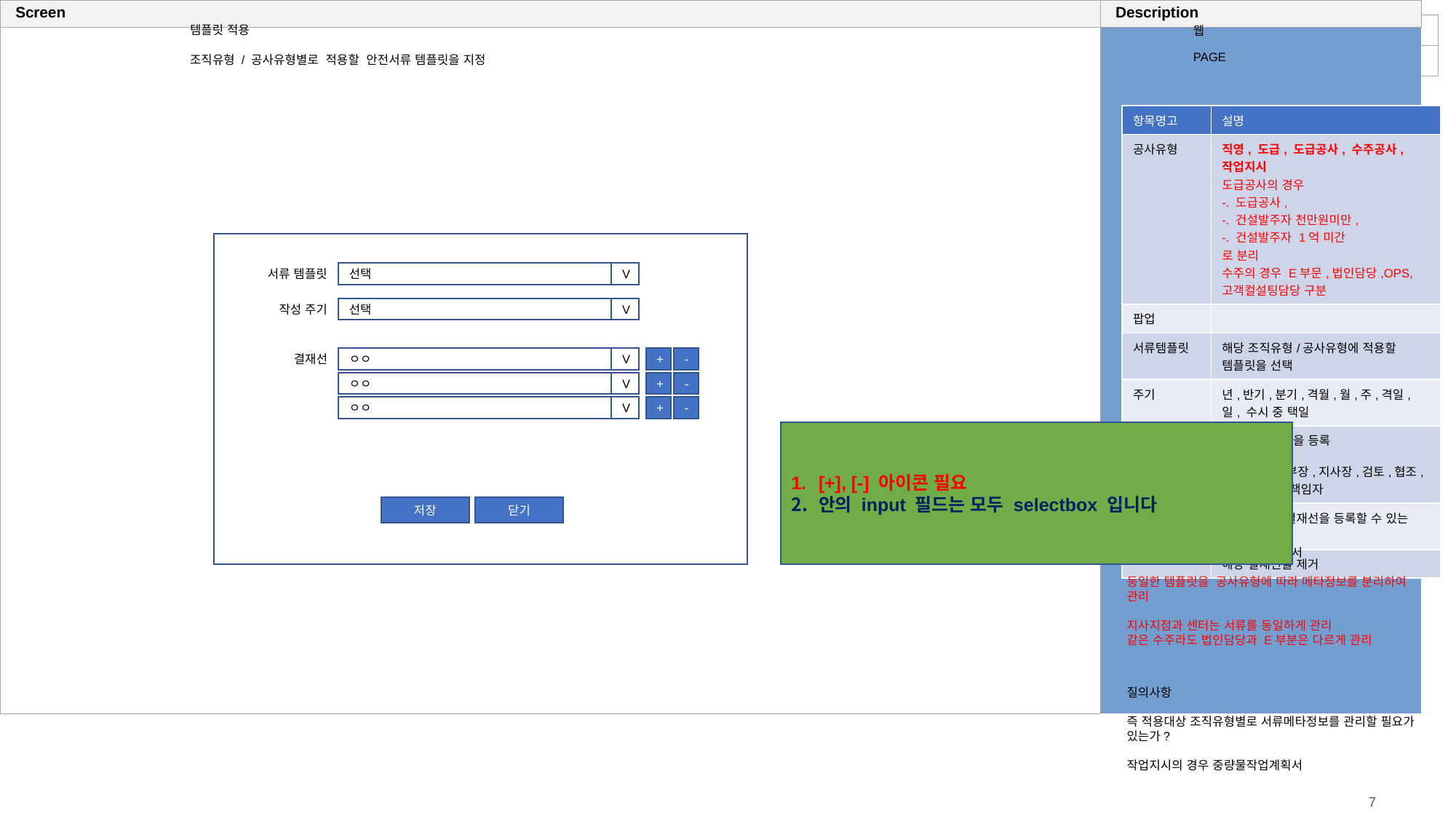

템플릿 적용
웹
조직유형 / 공사유형별로  적용할  안전서류 템플릿을 지정
PAGE
| 항목명고 | 설명 |
| --- | --- |
| 공사유형 | 직영, 도급, 도급공사, 수주공사, 작업지시 도급공사의 경우 -. 도급공사, -. 건설발주자 천만원미만, -. 건설발주자 1억 미간 로 분리 수주의 경우 E부문,법인담당,OPS,고객컬설팅담당 구분 |
| 팝업 |  |
| 서류템플릿 | 해당 조직유형/공사유형에 적용할 템플릿을 선택 |
| 주기 | 년,반기,분기,격월,월,주,격일,일, 수시 중 택일 |
| 결재선 | N개의 결재선을 등록 담당.팀장,부장,지사장,검토,협조,안전보건총괄책임자 |
| + | 바로 아래에 결재선을 등록할 수 있는 콤보를 생성 |
| - | 해당 결재선을 제거 |

서류 템플릿
선택
V
작성 주기
선택
V
결재선
ㅇㅇ
V
+
-
ㅇㅇ
V
+
-
ㅇㅇ
V
+
-
[+], [-] 아이콘 필요
안의 input 필드는 모두 selectbox 입니다
저장
닫기
참고사항

작업지시의 경우 중량물작업계획서

동일한 템플릿을  공사유형에 따라 메타정보를 분리하여 관리

지사지점과 센터는 서류를 동일하게 관리
같은 수주라도 법인담당과 E부분은 다르게 관리

질의사항

즉 적용대상 조직유형별로 서류메타정보를 관리할 필요가 있는가?

작업지시의 경우 중량물작업계획서